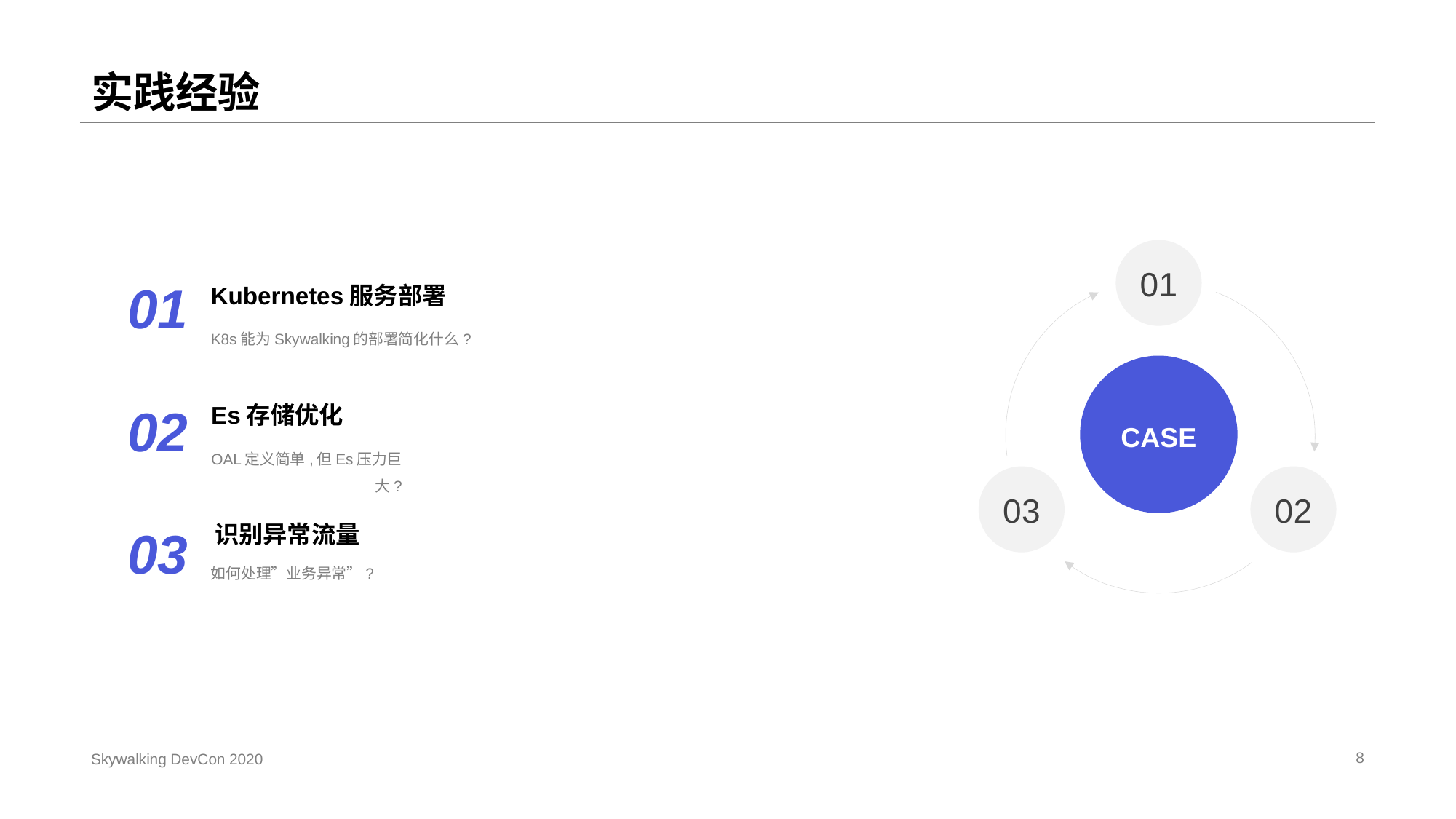

# 实践经验
0 1
01
Kubernetes服务部署

K8s能为Skywalking的部署简化什么?

02
Es存储优化
CASE
OAL定义简单,但Es压力巨大?
0 3
0 2
03
识别异常流量
如何处理”业务异常”?
8
Skywalking DevCon 2020